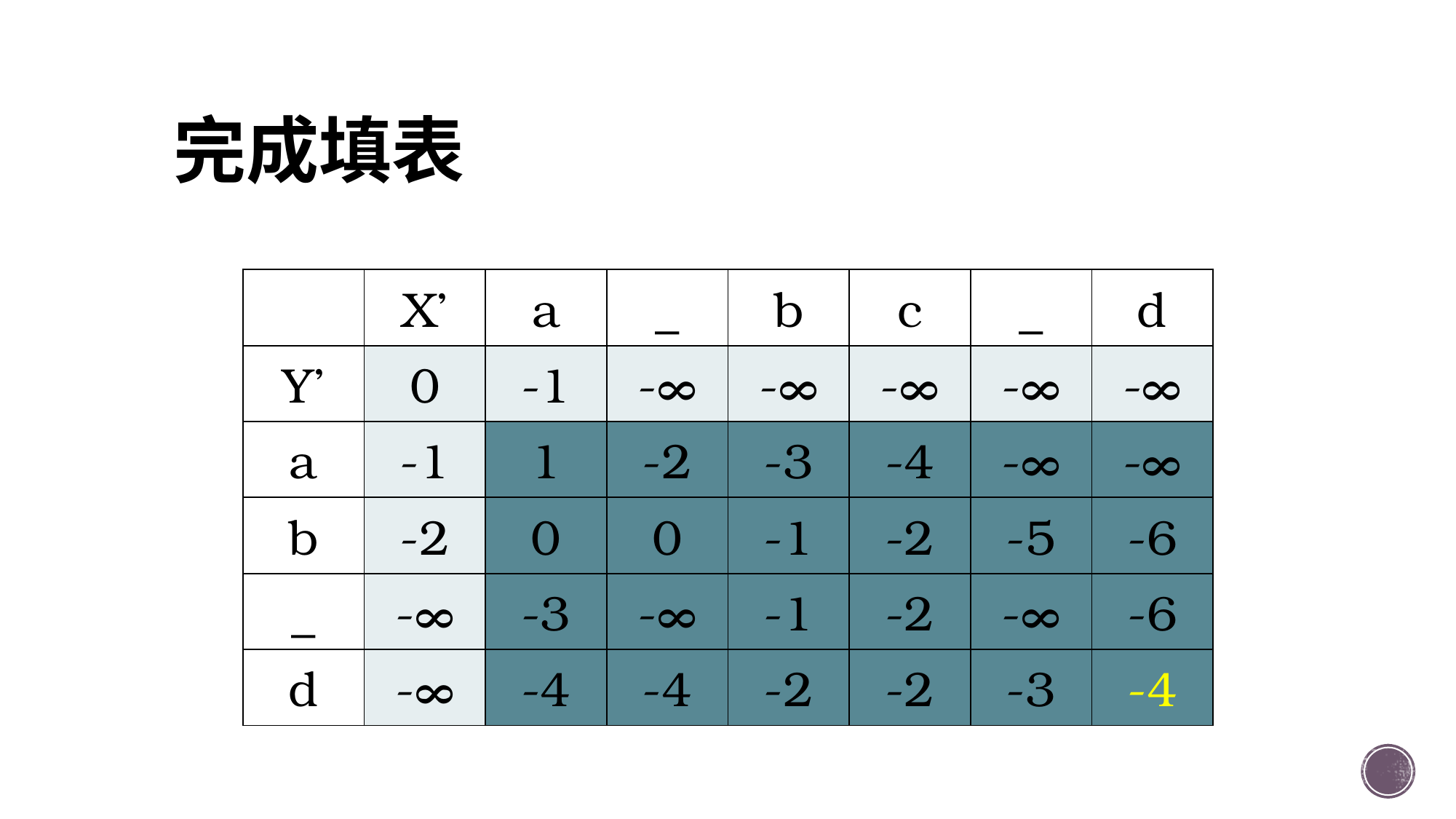

# 完成填表
|  | X’ | a | \_ | b | c | \_ | d |
| --- | --- | --- | --- | --- | --- | --- | --- |
| Y’ | 0 | -1 | -∞ | -∞ | -∞ | -∞ | -∞ |
| a | -1 | 1 | -2 | -3 | -4 | -∞ | -∞ |
| b | -2 | 0 | 0 | -1 | -2 | -5 | -6 |
| \_ | -∞ | -3 | -∞ | -1 | -2 | -∞ | -6 |
| d | -∞ | -4 | -4 | -2 | -2 | -3 | -4 |